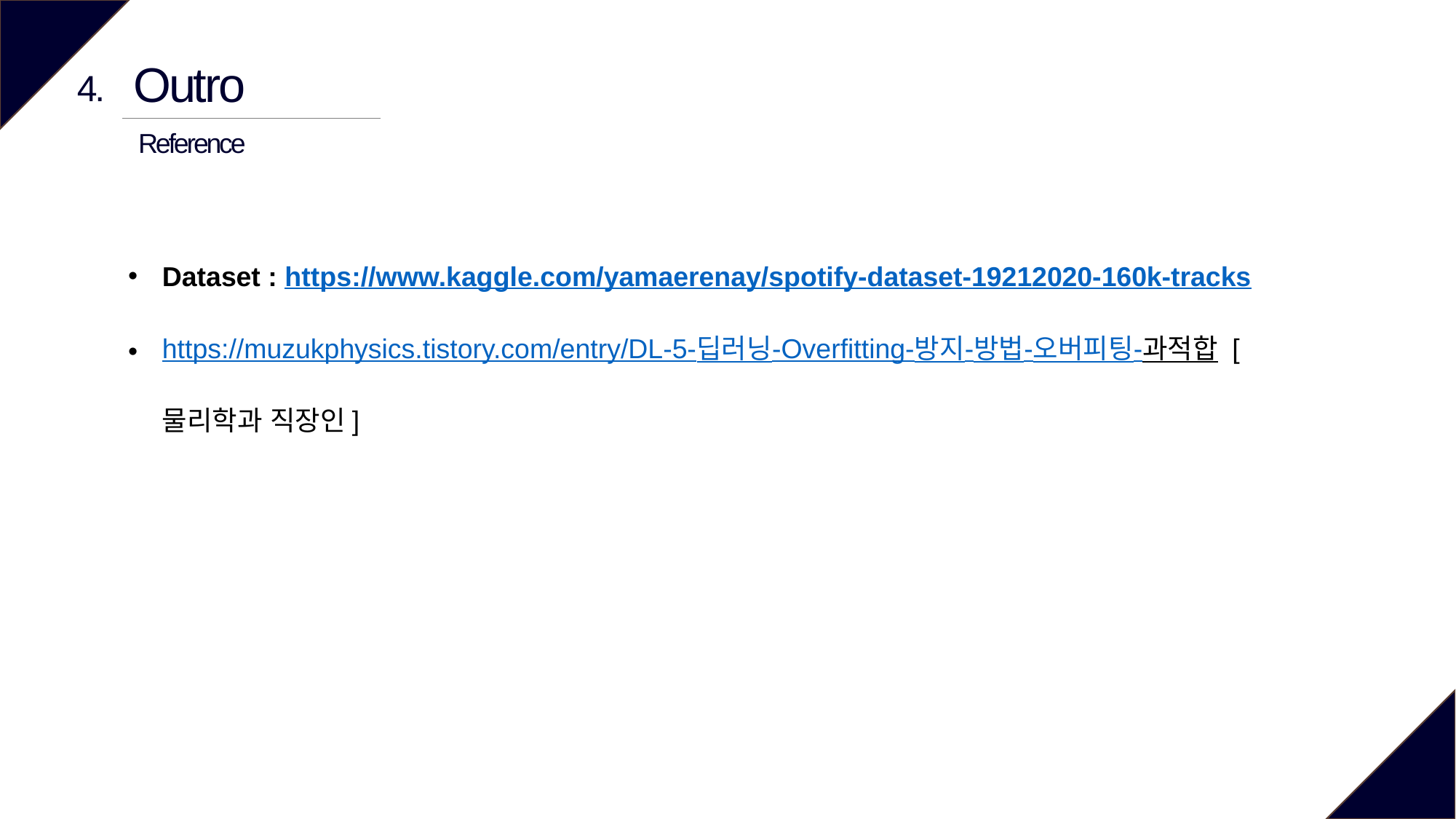

Outro
4.
Reference
Dataset : https://www.kaggle.com/yamaerenay/spotify-dataset-19212020-160k-tracks
https://muzukphysics.tistory.com/entry/DL-5-딥러닝-Overfitting-방지-방법-오버피팅-과적합 [물리학과 직장인]